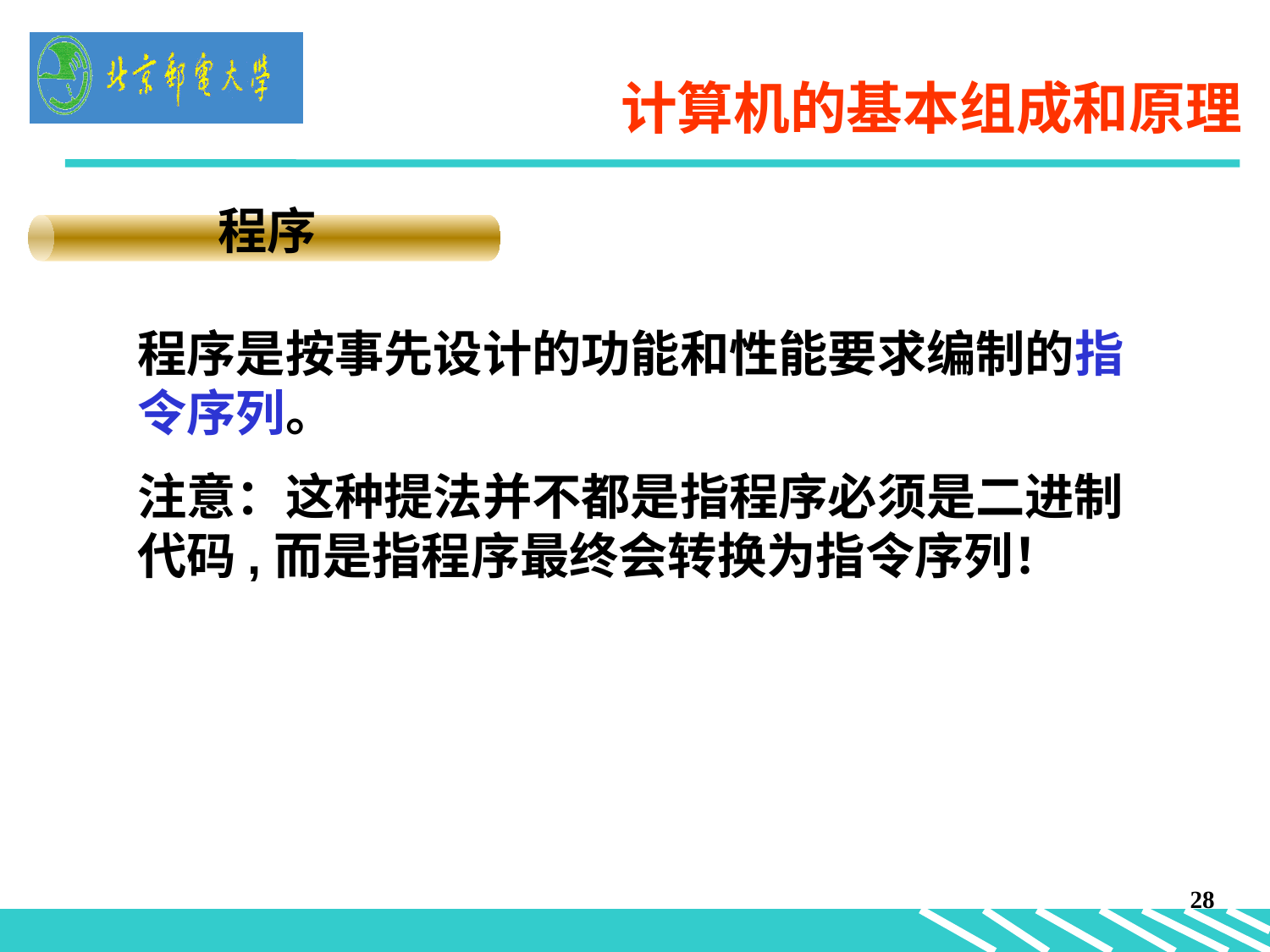

计算机的基本组成和原理
程序

程序是按事先设计的功能和性能要求编制的指令序列。
注意：这种提法并不都是指程序必须是二进制代码,而是指程序最终会转换为指令序列！
28